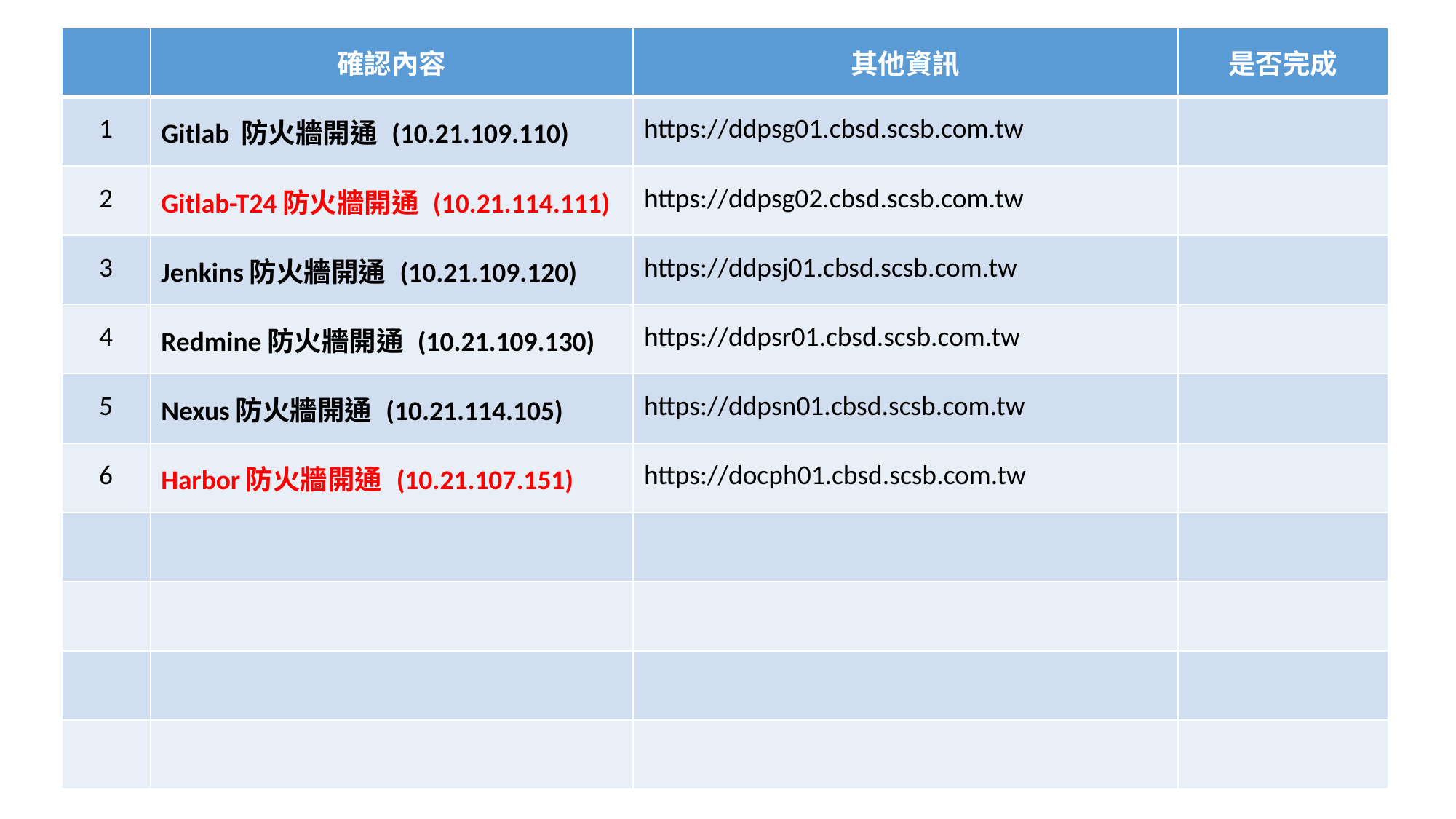

|  | 確認內容 | 其他資訊 | 是否完成 |
| --- | --- | --- | --- |
| 1 | Gitlab 防火牆開通 (10.21.109.110) | https://ddpsg01.cbsd.scsb.com.tw |  |
| 2 | Gitlab-T24防火牆開通 (10.21.114.111) | https://ddpsg02.cbsd.scsb.com.tw |  |
| 3 | Jenkins防火牆開通 (10.21.109.120) | https://ddpsj01.cbsd.scsb.com.tw |  |
| 4 | Redmine防火牆開通 (10.21.109.130) | https://ddpsr01.cbsd.scsb.com.tw |  |
| 5 | Nexus防火牆開通 (10.21.114.105) | https://ddpsn01.cbsd.scsb.com.tw |  |
| 6 | Harbor防火牆開通 (10.21.107.151) | https://docph01.cbsd.scsb.com.tw |  |
|  |  |  |  |
|  |  |  |  |
|  |  |  |  |
|  |  |  |  |